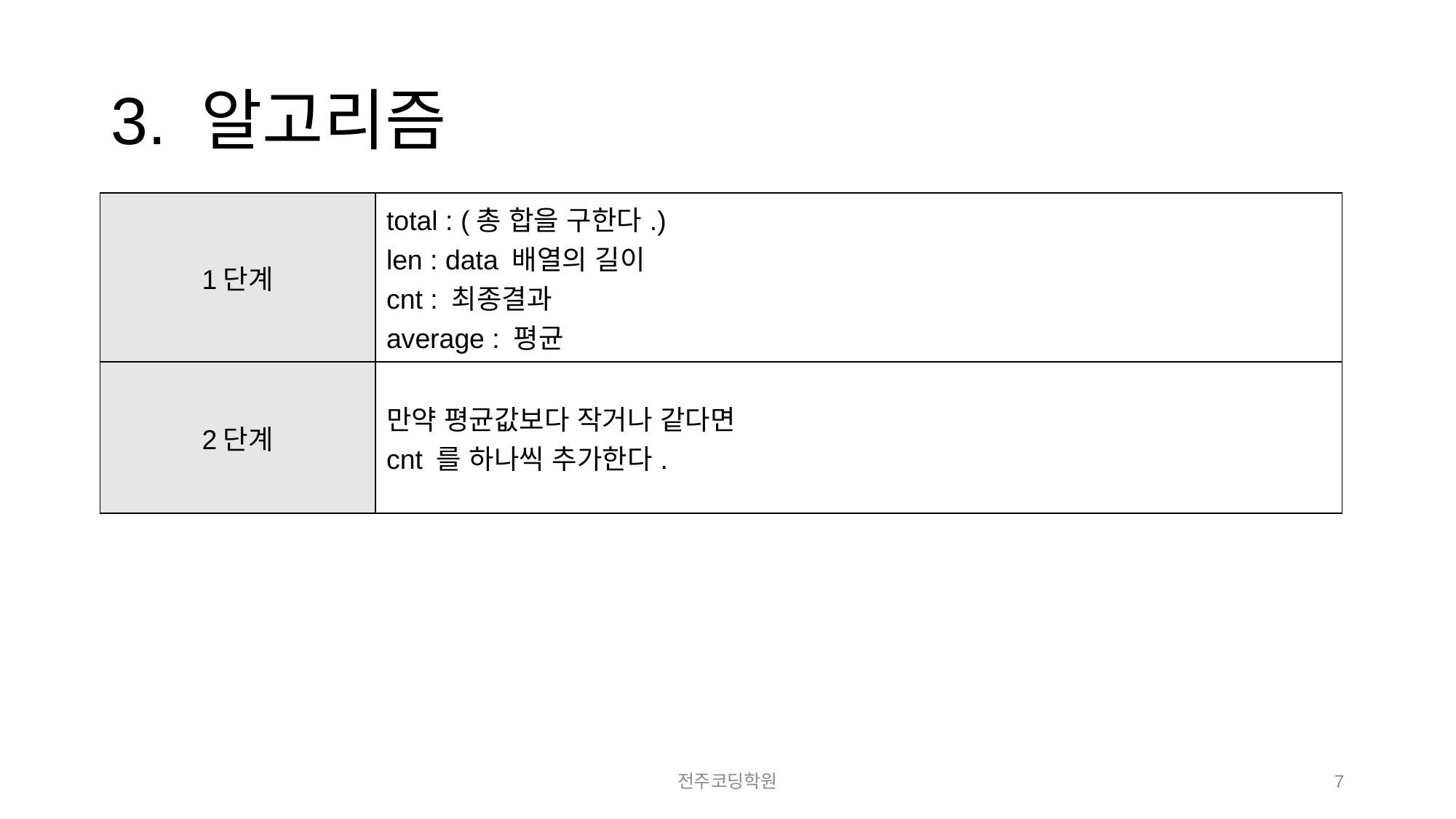

# 3. 알고리즘
| 1단계 | total : (총 합을 구한다.) len : data 배열의 길이 cnt : 최종결과 average : 평균 |
| --- | --- |
| 2단계 | 만약 평균값보다 작거나 같다면 cnt 를 하나씩 추가한다. |
전주코딩학원
7